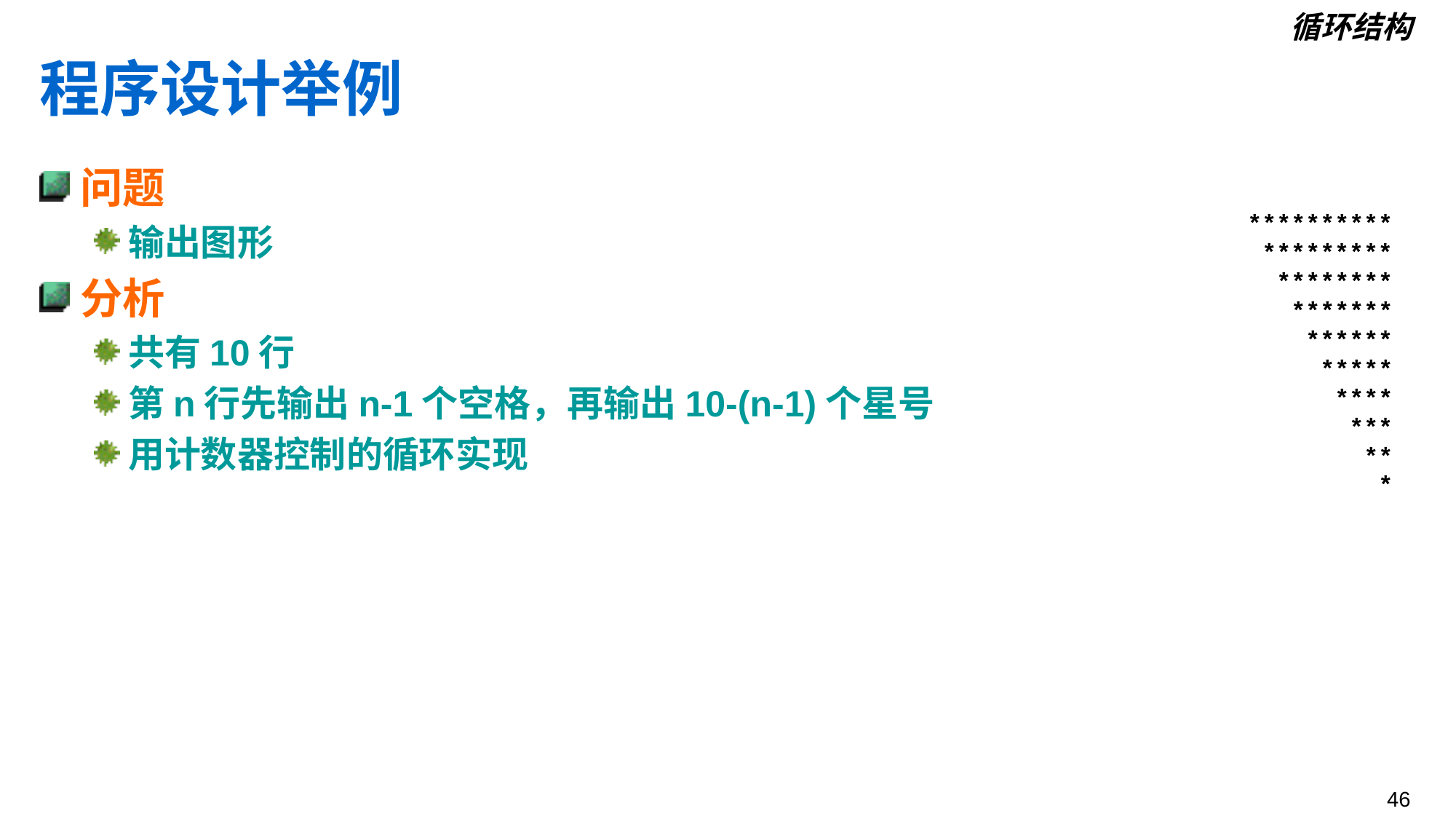

循环结构
# 程序设计举例
问题
输出图形
分析
共有10行
第n行先输出n-1个空格，再输出10-(n-1)个星号
用计数器控制的循环实现
**********
 *********
  ********
   *******
    ******
     *****
      ****
       ***
        **
         *
46